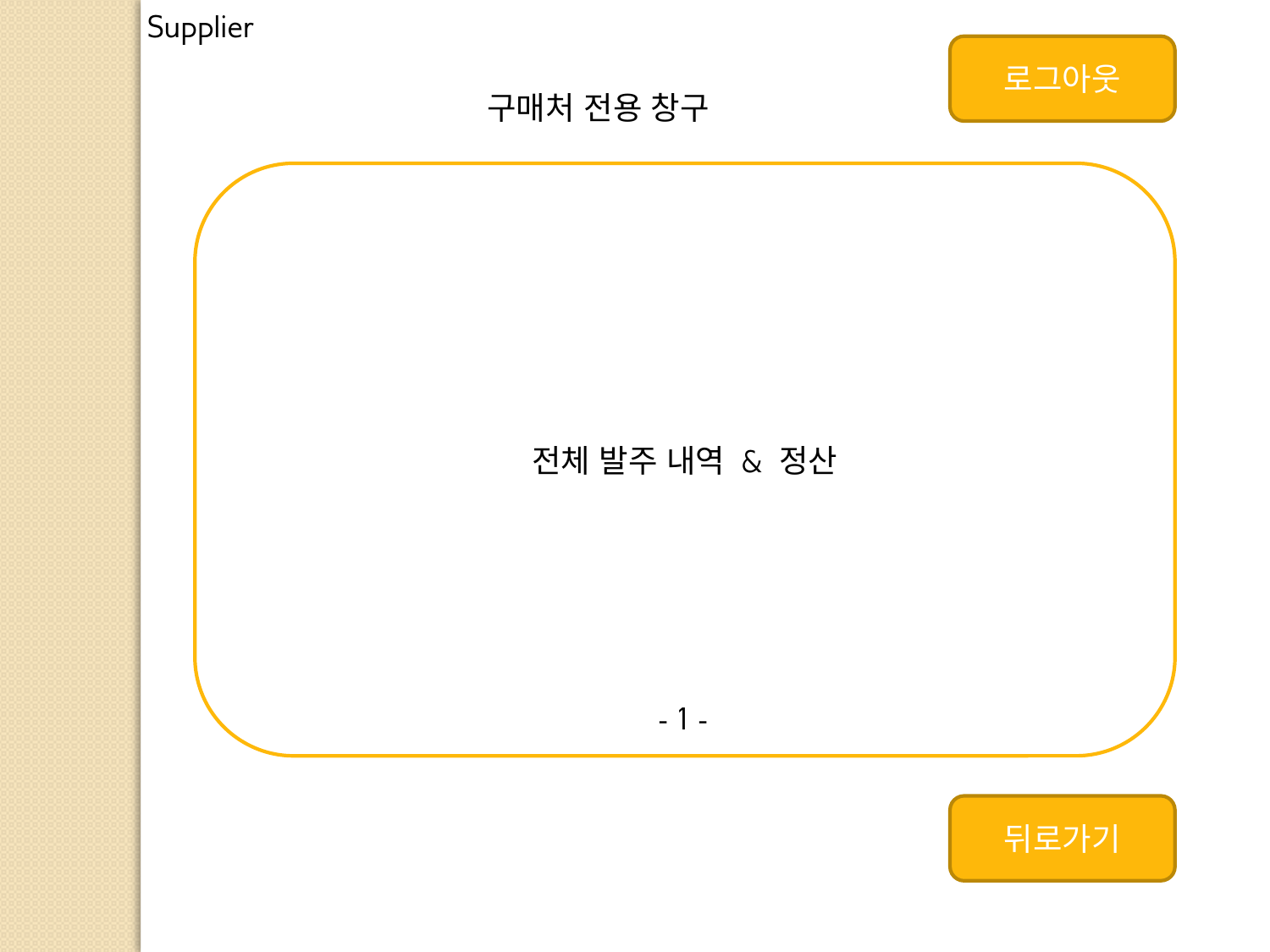

Supplier
로그아웃
구매처 전용 창구
전체 발주 내역 & 정산
- 1 -
뒤로가기